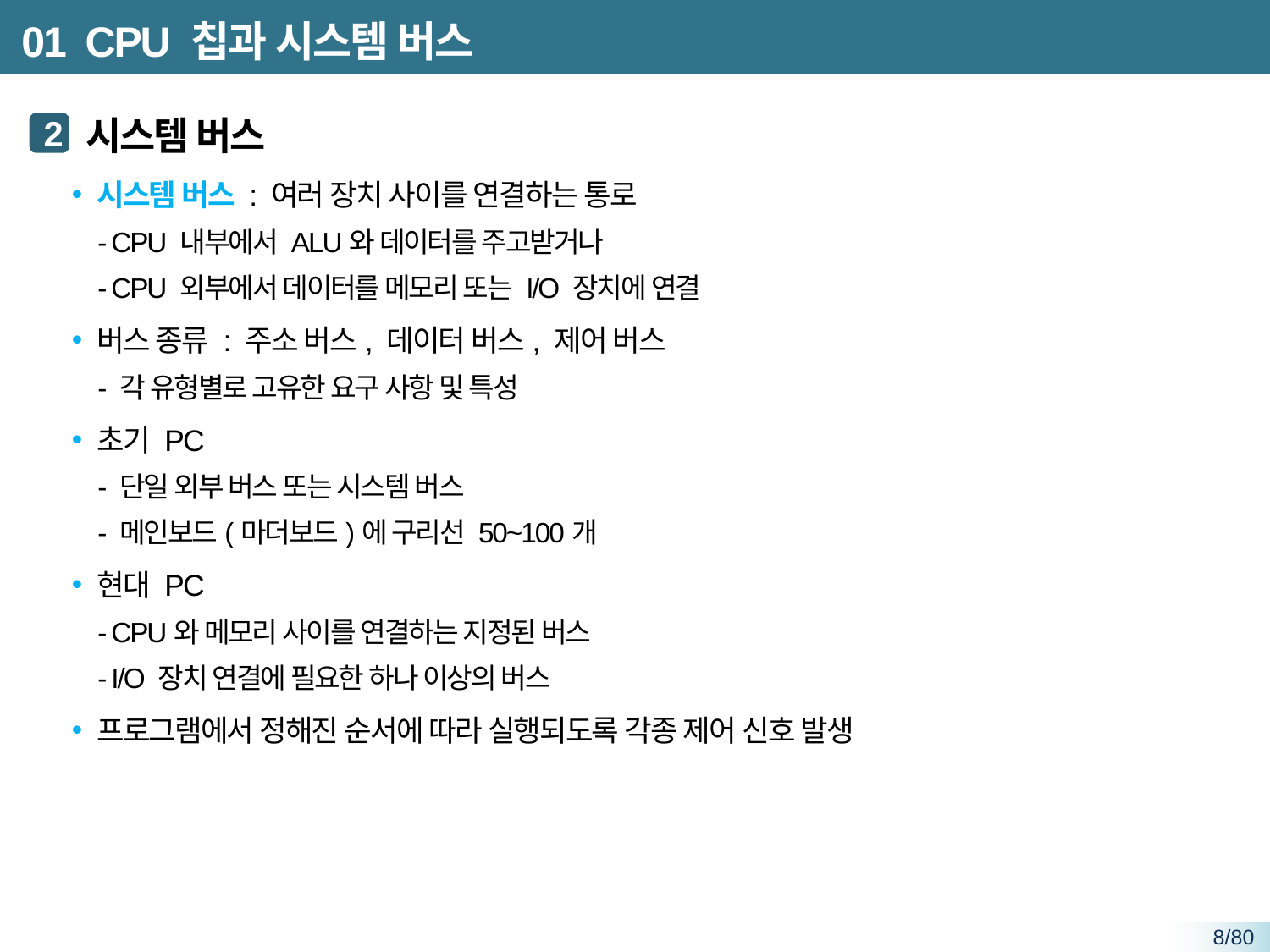

# 01  CPU 칩과 시스템 버스
   시스템 버스
시스템 버스 : 여러 장치 사이를 연결하는 통로
- CPU 내부에서 ALU와 데이터를 주고받거나
- CPU 외부에서 데이터를 메모리 또는 I/O 장치에 연결
버스 종류 : 주소 버스, 데이터 버스, 제어 버스
- 각 유형별로 고유한 요구 사항 및 특성
초기 PC
- 단일 외부 버스 또는 시스템 버스
- 메인보드(마더보드)에 구리선 50~100개
현대 PC
- CPU와 메모리 사이를 연결하는 지정된 버스
- I/O 장치 연결에 필요한 하나 이상의 버스
프로그램에서 정해진 순서에 따라 실행되도록 각종 제어 신호 발생
2